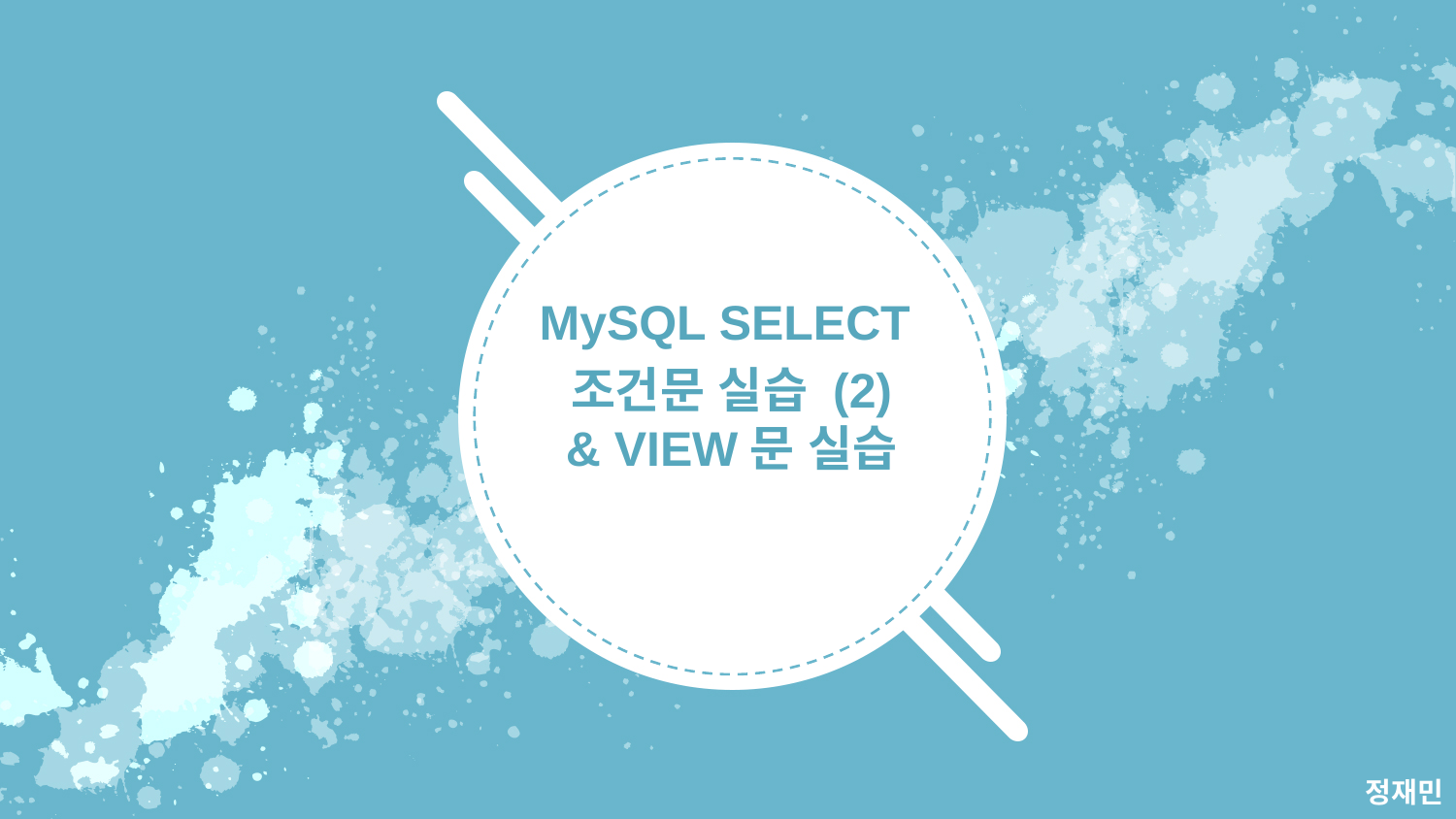

MySQL SELECT
조건문 실습 (2)
& VIEW문 실습

정재민